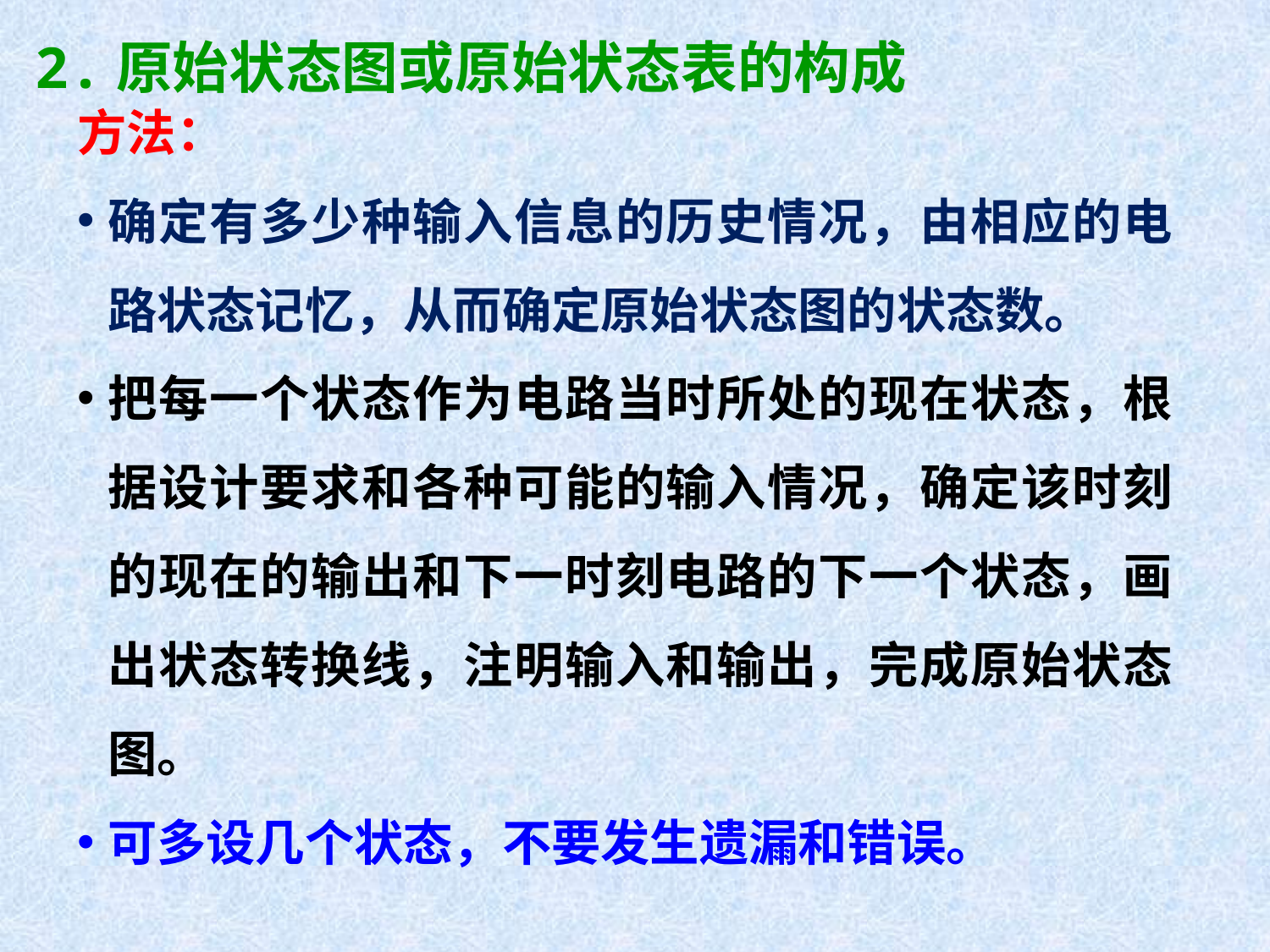

2.原始状态图或原始状态表的构成
方法：
确定有多少种输入信息的历史情况，由相应的电路状态记忆，从而确定原始状态图的状态数。
把每一个状态作为电路当时所处的现在状态，根据设计要求和各种可能的输入情况，确定该时刻的现在的输出和下一时刻电路的下一个状态，画出状态转换线，注明输入和输出，完成原始状态图。
可多设几个状态，不要发生遗漏和错误。